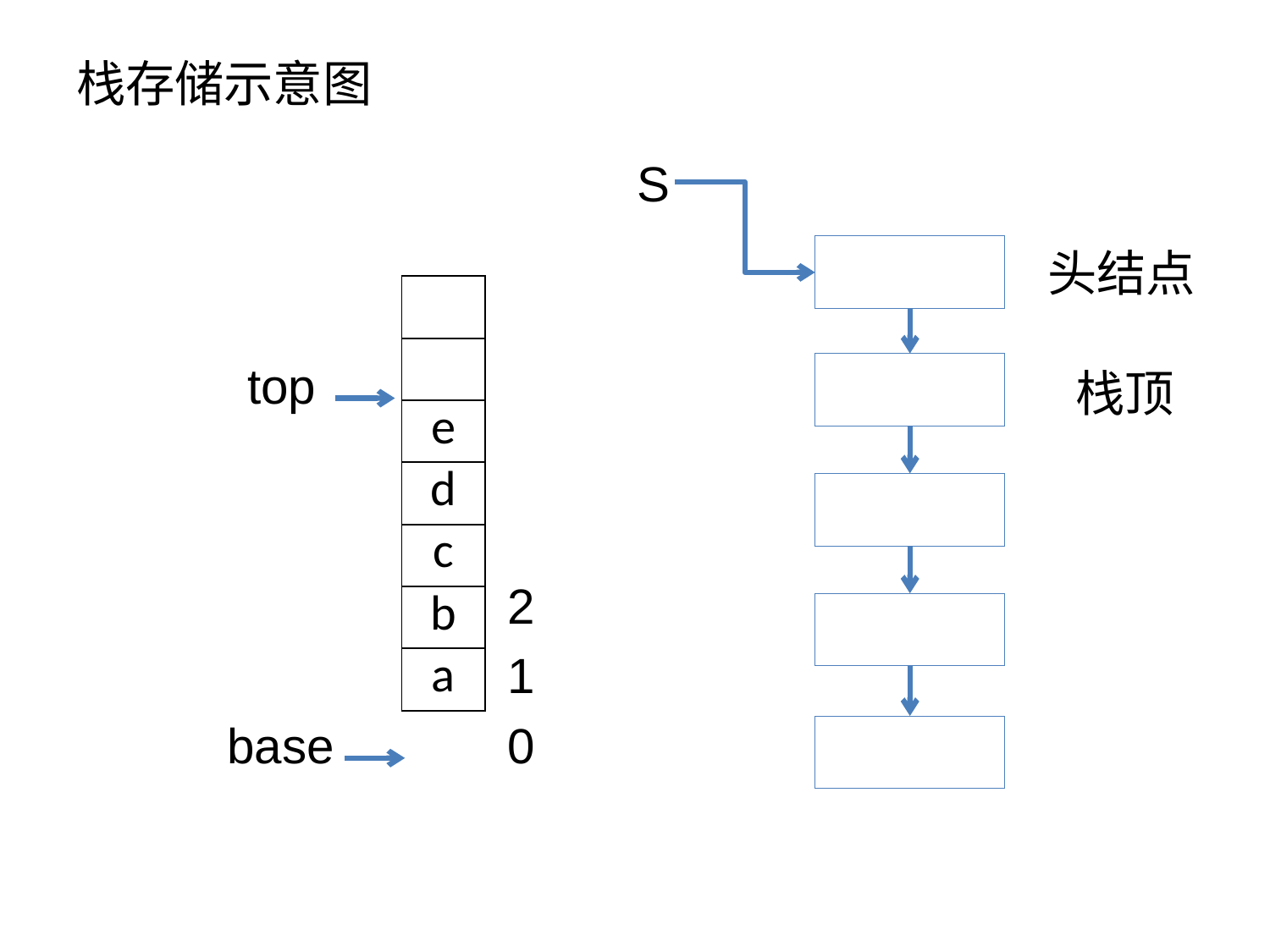

# 栈存储示意图
S

头结点
|  |
| --- |
|  |
| e |
| d |
| c |
| b |
| a |
top

栈顶

2

1
base
0